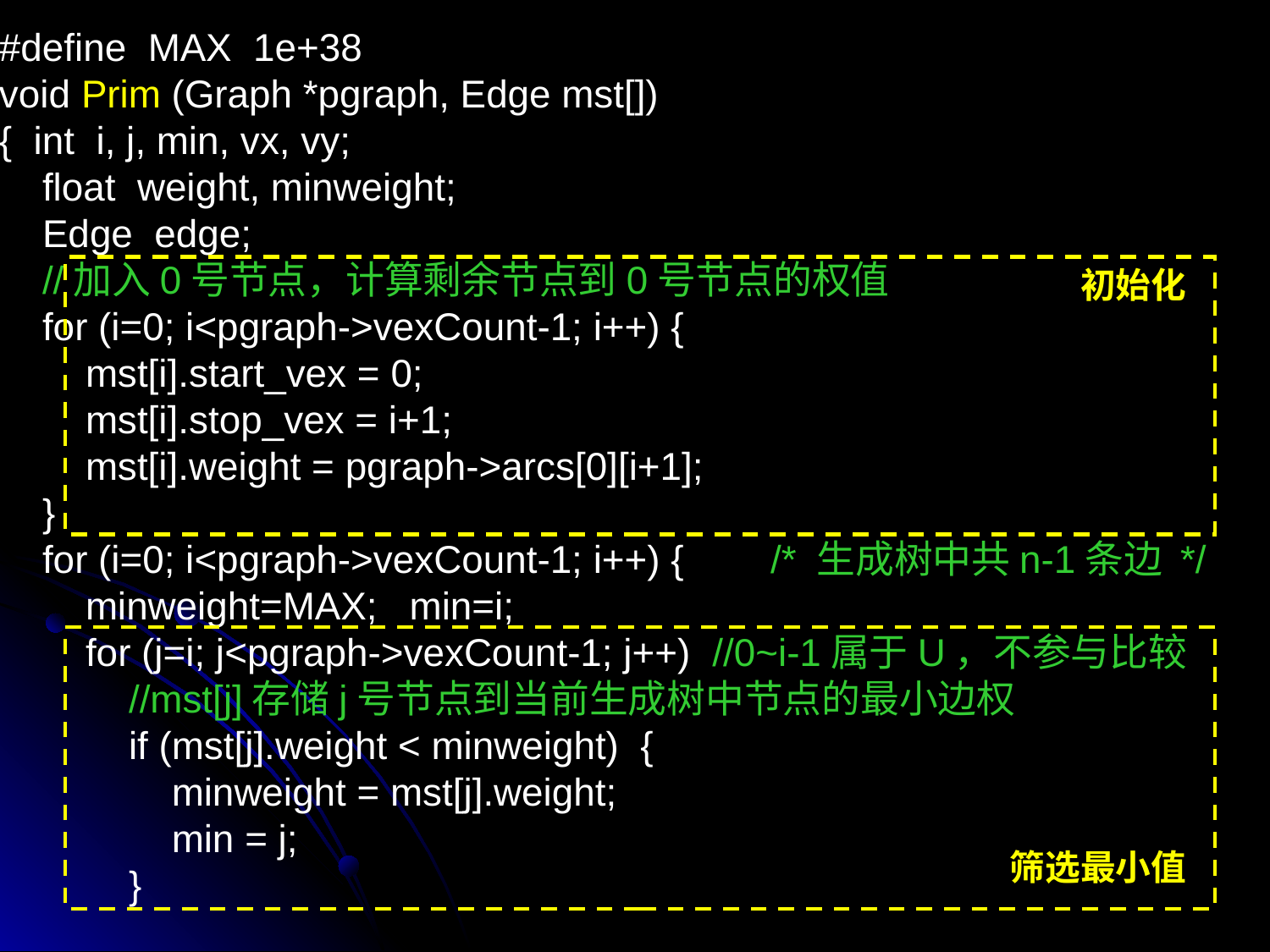

#define  MAX  1e+38
void Prim (Graph *pgraph, Edge mst[])
{  int  i, j, min, vx, vy;
    float  weight, minweight;
    Edge  edge;
    //加入0号节点，计算剩余节点到0号节点的权值
    for (i=0; i<pgraph->vexCount-1; i++) {
        mst[i].start_vex = 0;
        mst[i].stop_vex = i+1;
        mst[i].weight = pgraph->arcs[0][i+1];
    }
    for (i=0; i<pgraph->vexCount-1; i++) {        /* 生成树中共n-1条边 */
        minweight=MAX;   min=i;
        for (j=i; j<pgraph->vexCount-1; j++)  //0~i-1属于U，不参与比较
            //mst[j]存储j号节点到当前生成树中节点的最小边权
            if (mst[j].weight < minweight)  {
                minweight = mst[j].weight;
                min = j;
            }
初始化

筛选最小值